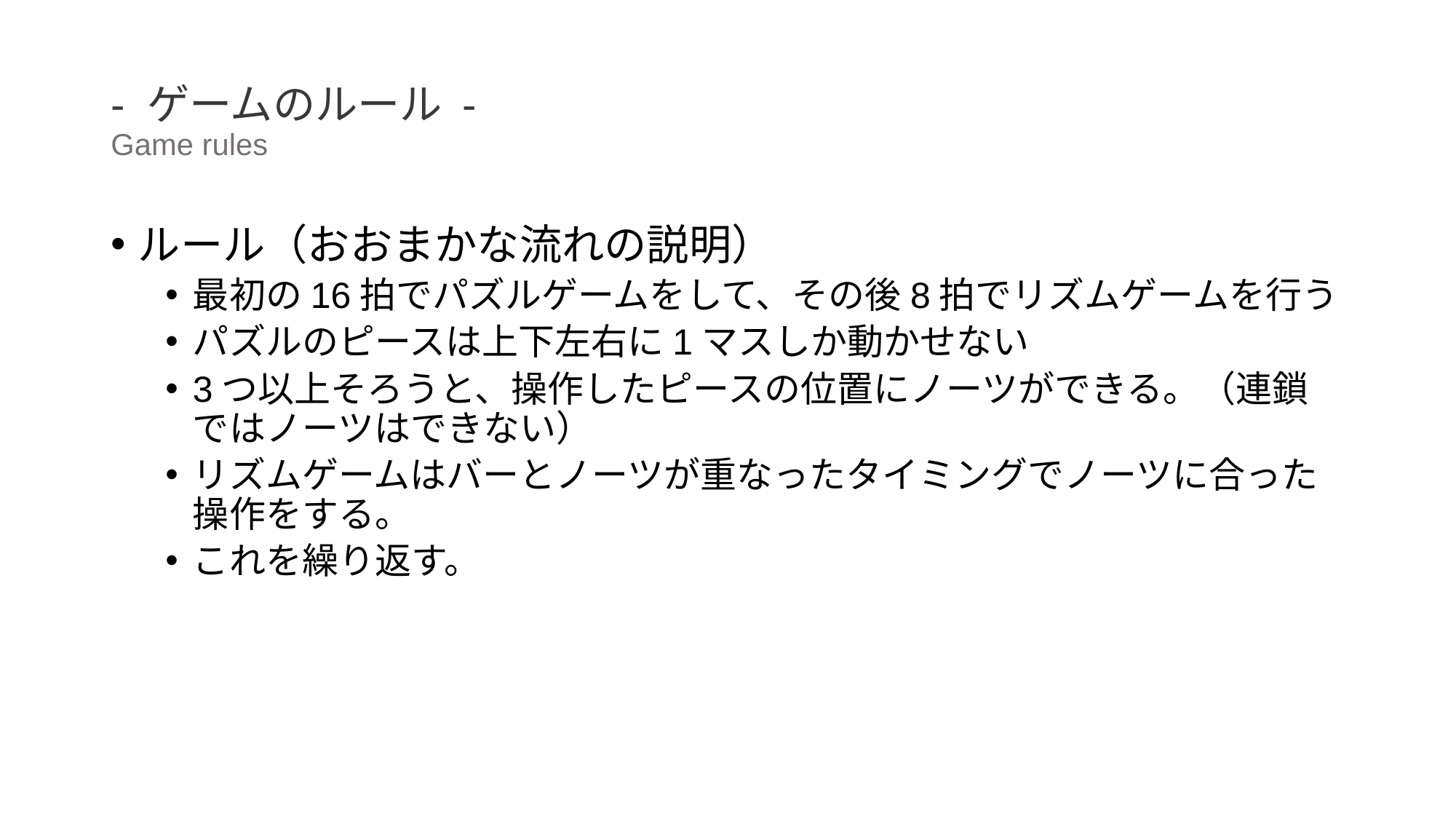

# - ゲームのルール - Game rules
ルール（おおまかな流れの説明）
最初の16拍でパズルゲームをして、その後8拍でリズムゲームを行う
パズルのピースは上下左右に1マスしか動かせない
3つ以上そろうと、操作したピースの位置にノーツができる。（連鎖ではノーツはできない）
リズムゲームはバーとノーツが重なったタイミングでノーツに合った操作をする。
これを繰り返す。